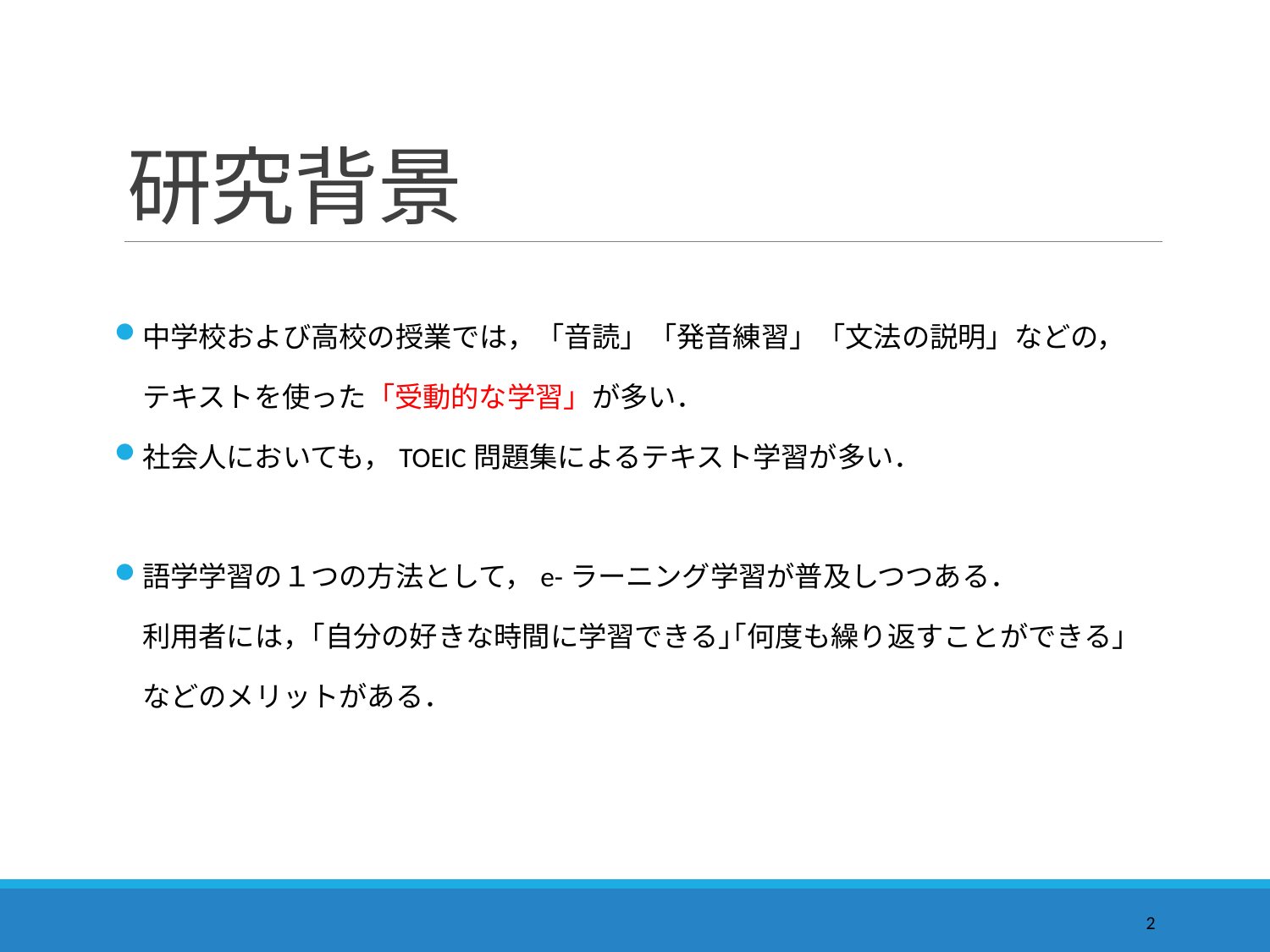

# 研究背景

中学校および高校の授業では，「音読」「発音練習」「文法の説明」などの，
　テキストを使った「受動的な学習」が多い．
社会人においても，TOEIC問題集によるテキスト学習が多い．

語学学習の１つの方法として，e-ラーニング学習が普及しつつある．
　利用者には，｢自分の好きな時間に学習できる｣｢何度も繰り返すことができる」
　などのメリットがある．

2